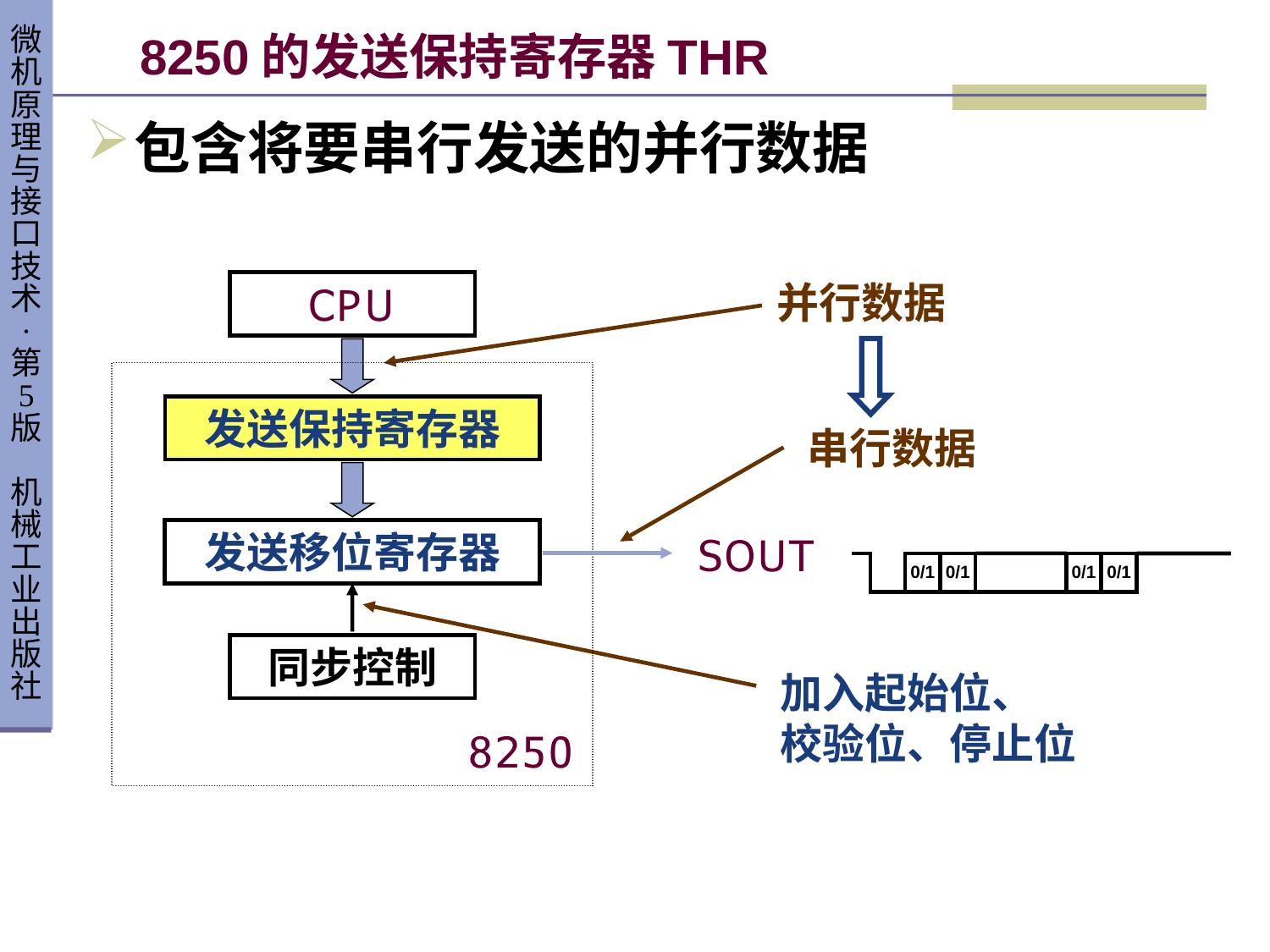

# 8250的发送保持寄存器THR
包含将要串行发送的并行数据
并行数据

CPU

发送保持寄存器

发送移位寄存器
SOUT

同步控制
8250

0/1
0/1
0/1
0/1

串行数据

加入起始位、
校验位、停止位